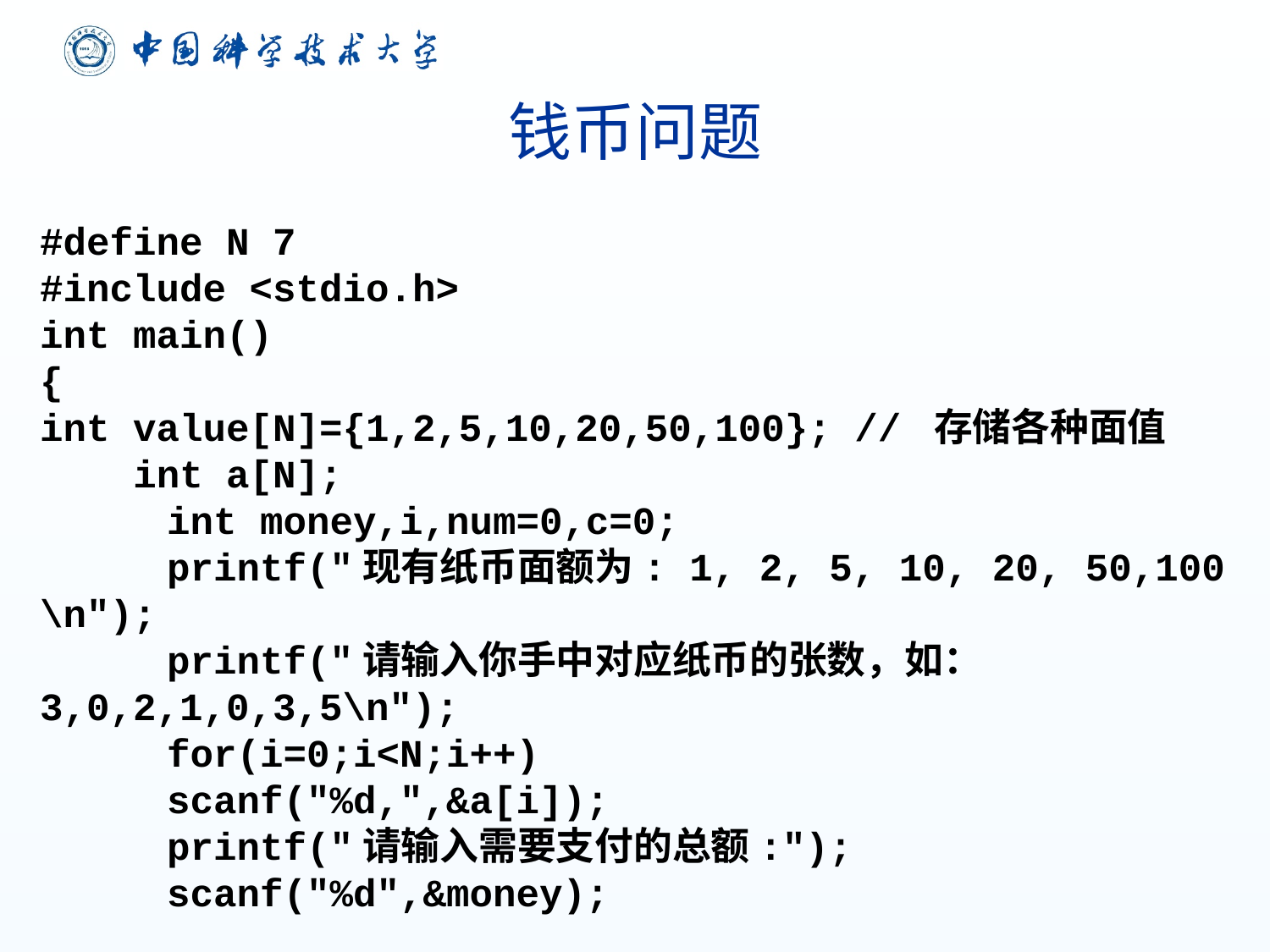

# 钱币问题
#define N 7
#include <stdio.h>
int main()
{
int value[N]={1,2,5,10,20,50,100}; // 存储各种面值
    int a[N];
	int money,i,num=0,c=0;
	printf("现有纸币面额为: 1, 2, 5, 10, 20, 50,100 \n");
	printf("请输入你手中对应纸币的张数，如： 3,0,2,1,0,3,5\n");
	for(i=0;i<N;i++)
	scanf("%d,",&a[i]);
	printf("请输入需要支付的总额:");
	scanf("%d",&money);